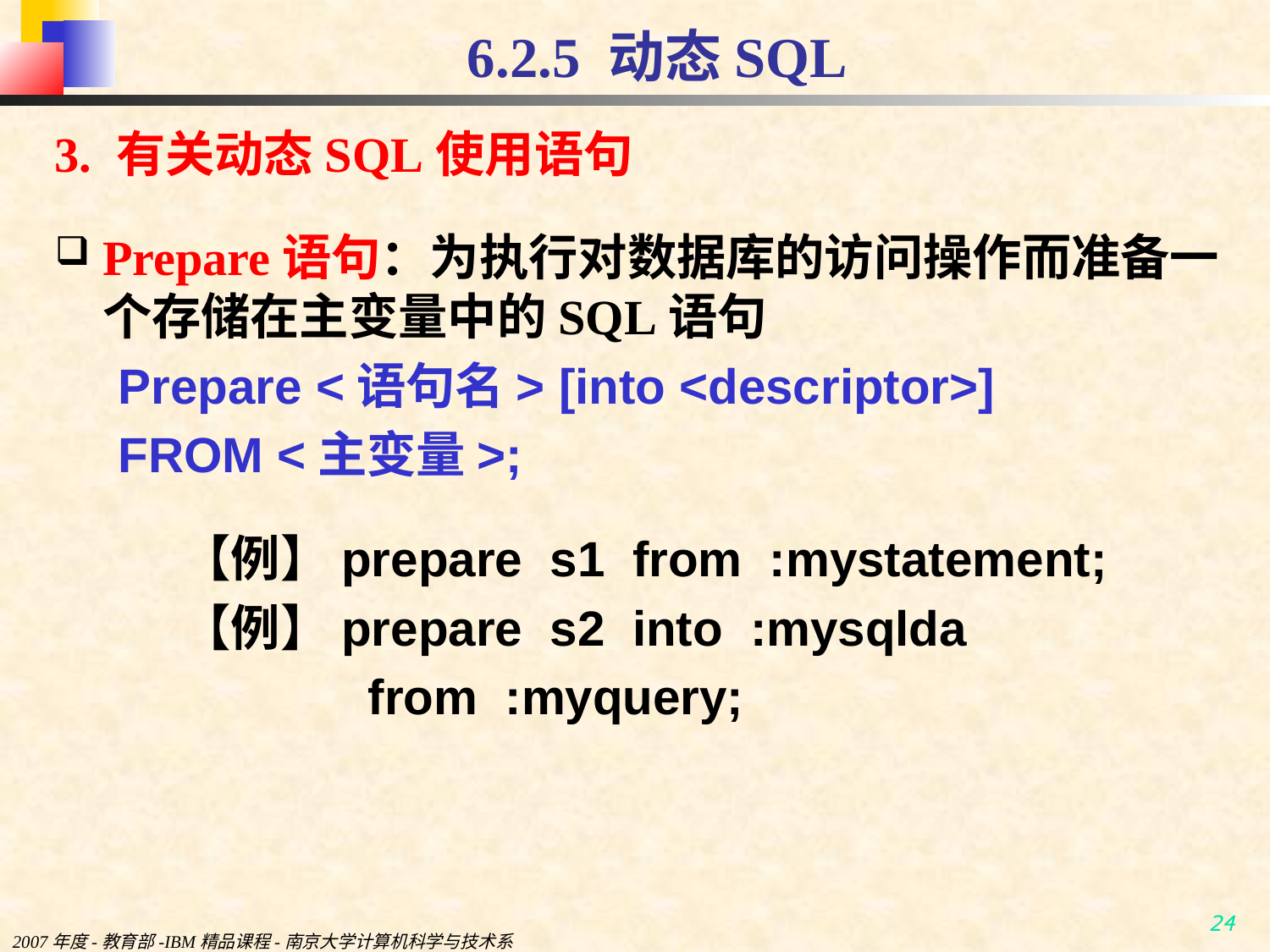

# 6.2.5 动态SQL
3. 有关动态SQL使用语句

Prepare语句：为执行对数据库的访问操作而准备一个存储在主变量中的SQL语句
Prepare <语句名> [into <descriptor>]
FROM <主变量>;

【例】prepare  s1  from  :mystatement;
【例】prepare  s2  into  :mysqlda
		  from  :myquery;
24
2007年度-教育部-IBM精品课程-南京大学计算机科学与技术系